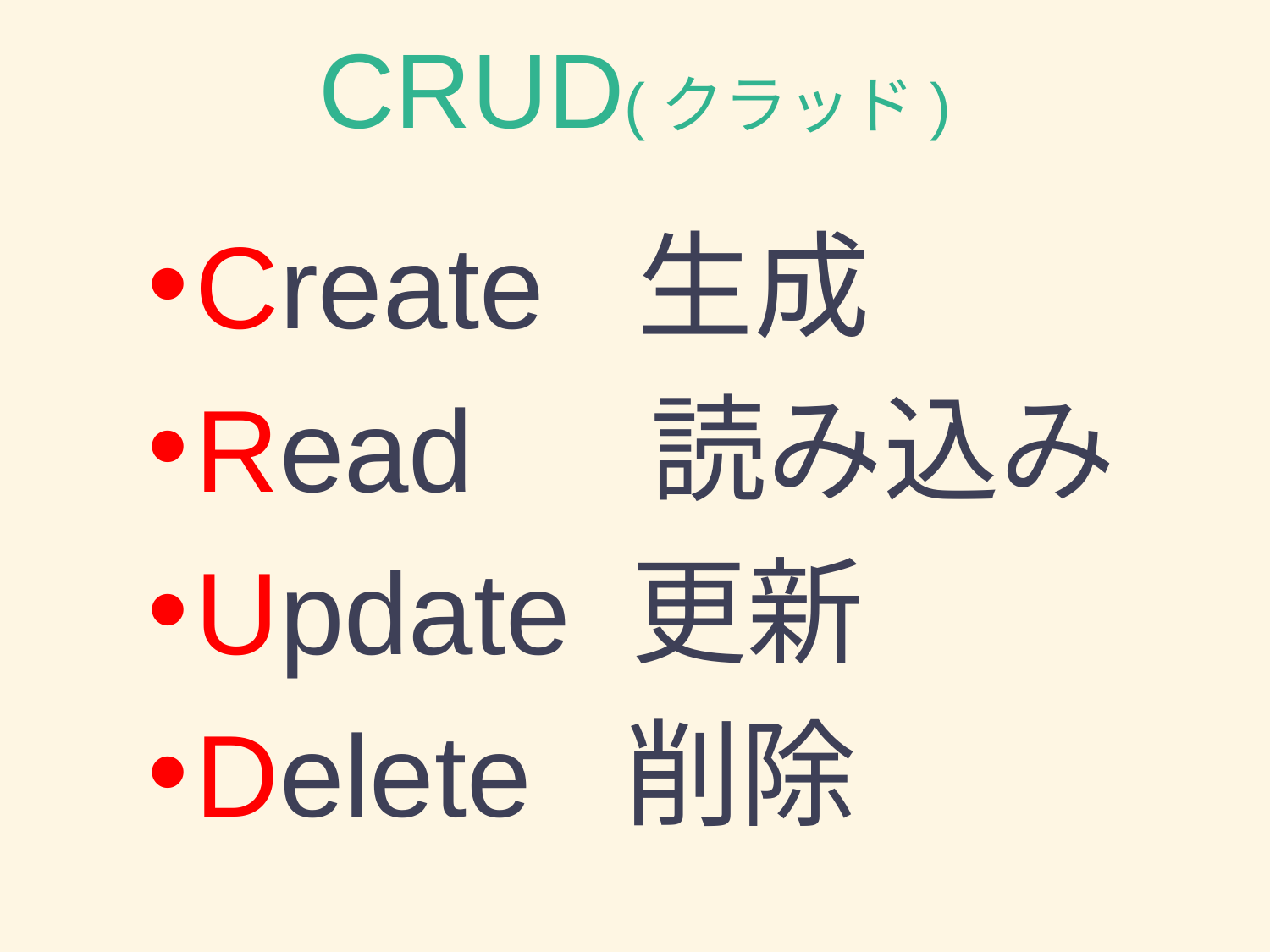

# CRUD(クラッド)
Create  生成
Read 　読み込み
Update 更新
Delete  削除